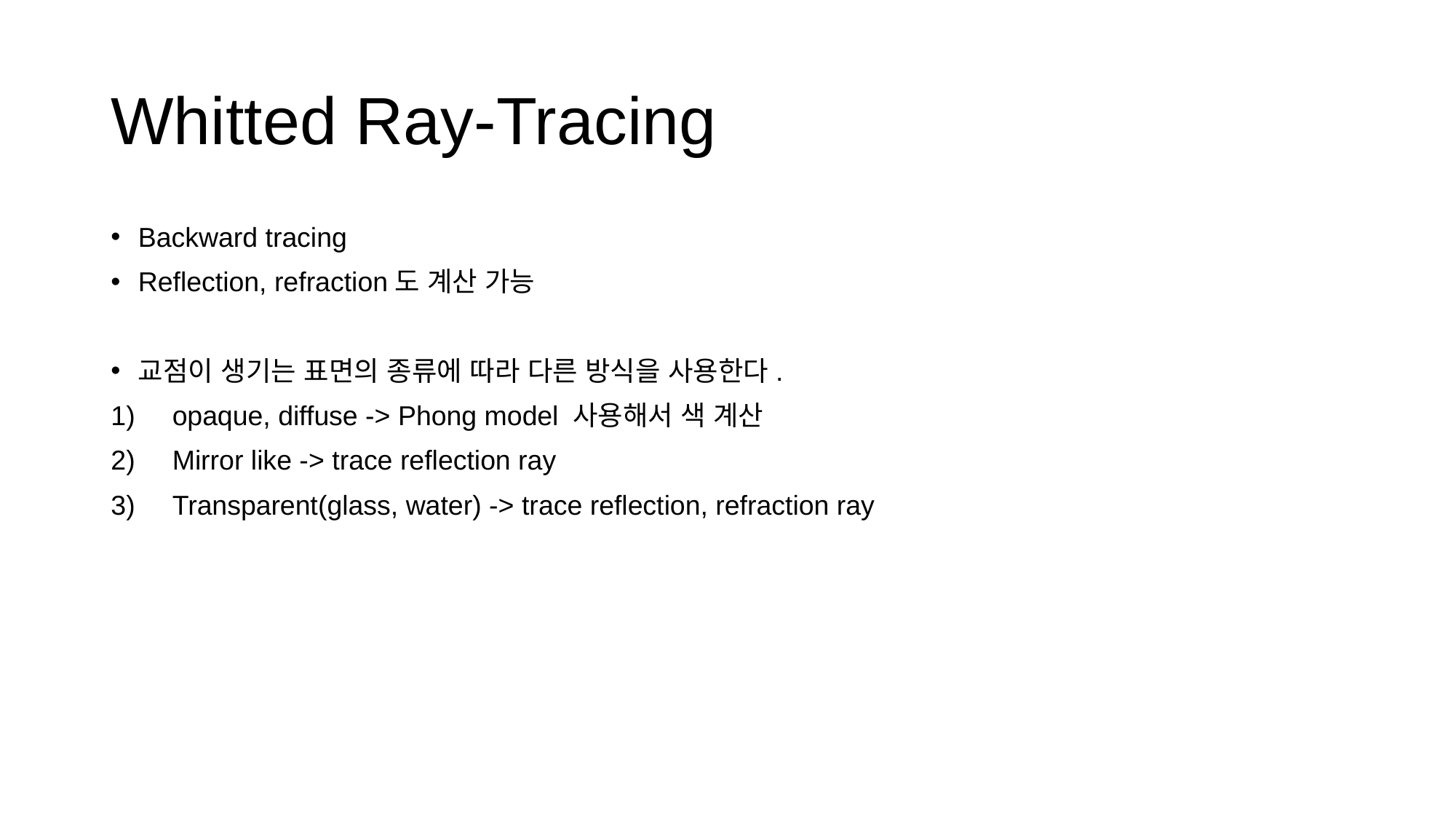

# Whitted Ray-Tracing
Backward tracing
Reflection, refraction도 계산 가능

교점이 생기는 표면의 종류에 따라 다른 방식을 사용한다.
opaque, diffuse -> Phong model 사용해서 색 계산
Mirror like -> trace reflection ray
Transparent(glass, water) -> trace reflection, refraction ray